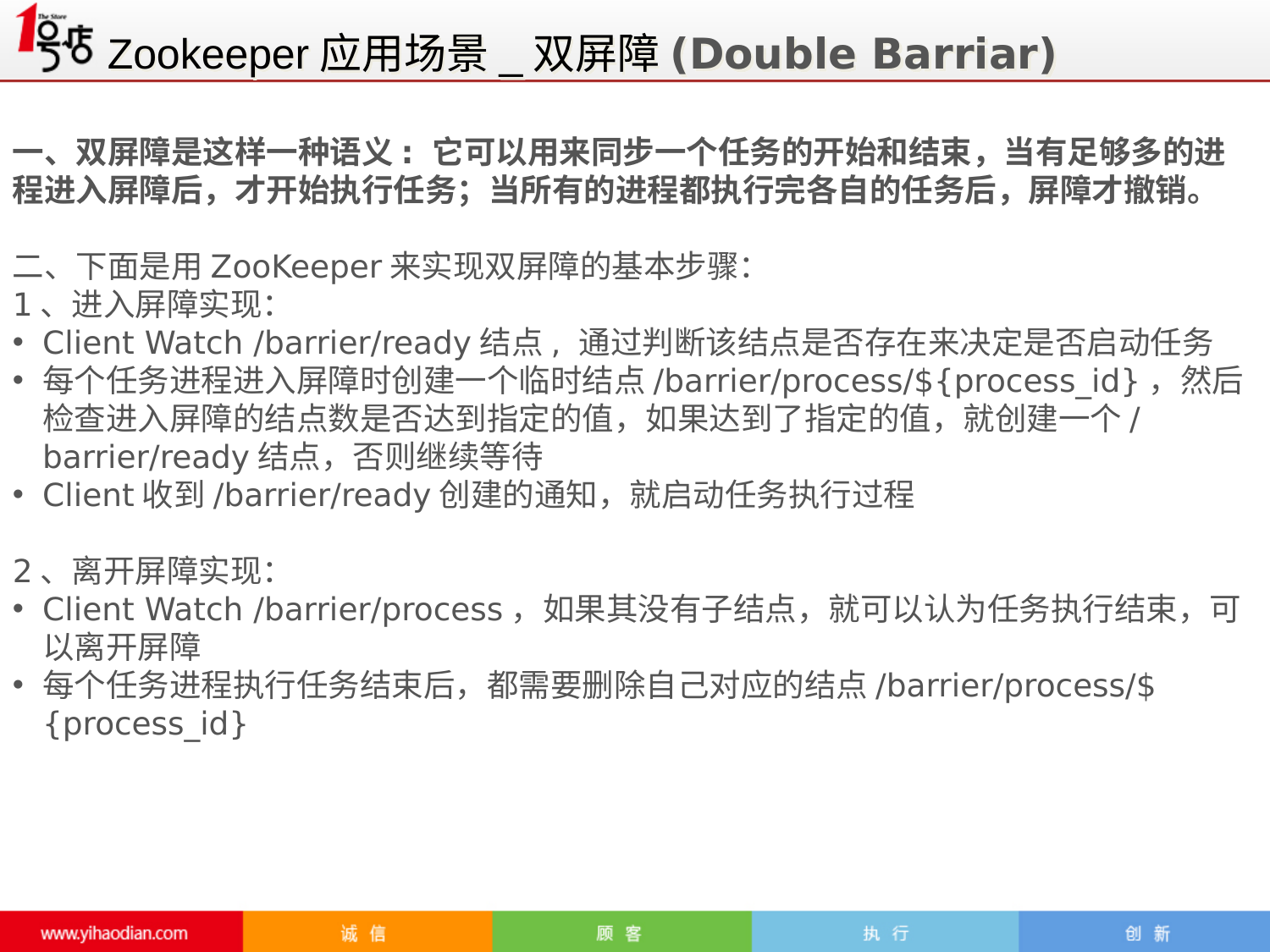

Zookeeper应用场景_双屏障(Double Barriar)
一、双屏障是这样一种语义: 它可以用来同步一个任务的开始和结束，当有足够多的进程进入屏障后，才开始执行任务；当所有的进程都执行完各自的任务后，屏障才撤销。

二、下面是用ZooKeeper来实现双屏障的基本步骤：
1、进入屏障实现：
Client Watch /barrier/ready结点, 通过判断该结点是否存在来决定是否启动任务
每个任务进程进入屏障时创建一个临时结点/barrier/process/${process_id}，然后检查进入屏障的结点数是否达到指定的值，如果达到了指定的值，就创建一个/barrier/ready结点，否则继续等待
Client收到/barrier/ready创建的通知，就启动任务执行过程

2、离开屏障实现：
Client Watch /barrier/process，如果其没有子结点，就可以认为任务执行结束，可以离开屏障
每个任务进程执行任务结束后，都需要删除自己对应的结点/barrier/process/${process_id}